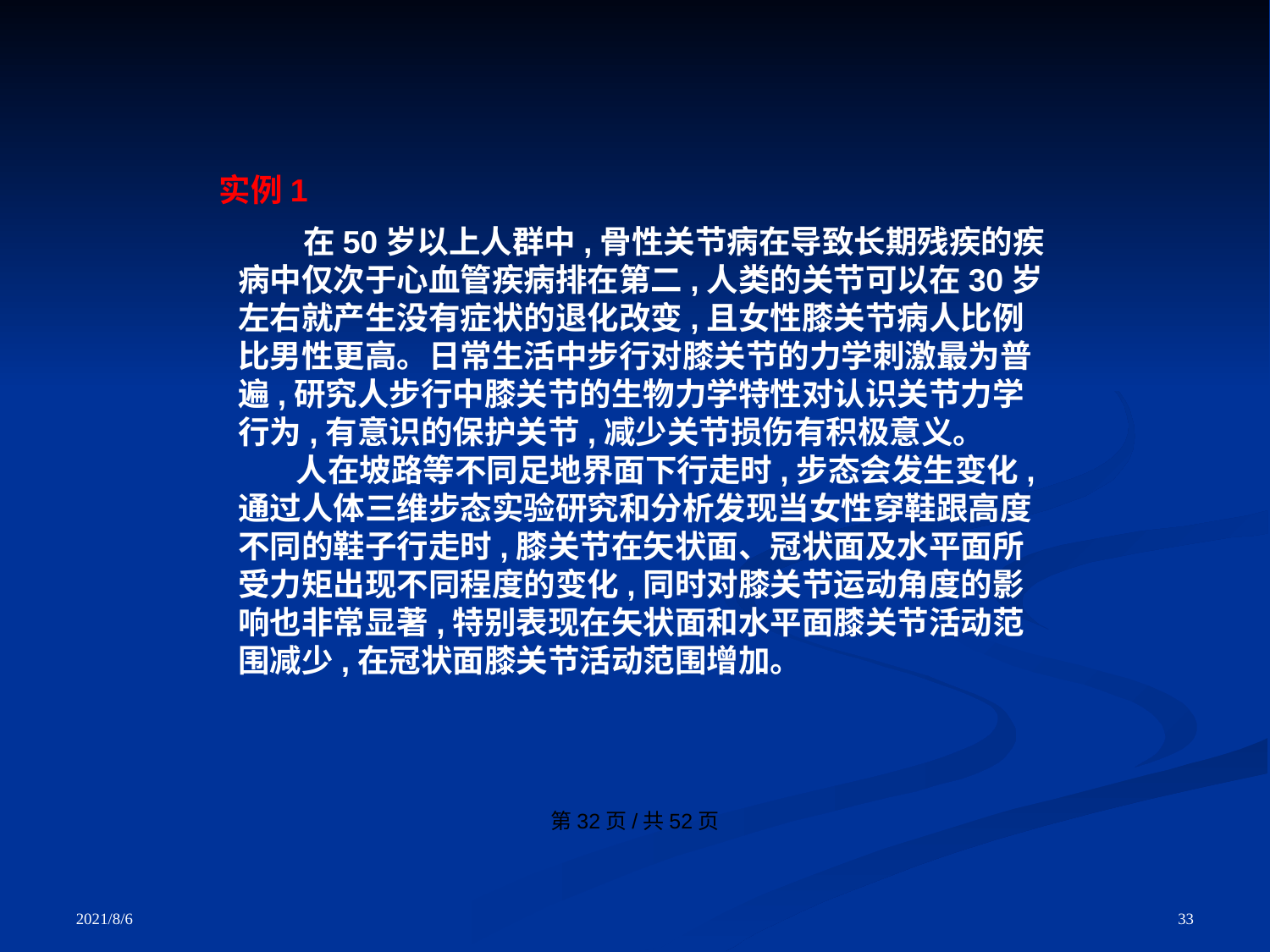

第32页/共52页
实例1
        在50岁以上人群中,骨性关节病在导致长期残疾的疾病中仅次于心血管疾病排在第二,人类的关节可以在30岁左右就产生没有症状的退化改变,且女性膝关节病人比例比男性更高。日常生活中步行对膝关节的力学刺激最为普遍,研究人步行中膝关节的生物力学特性对认识关节力学行为,有意识的保护关节,减少关节损伤有积极意义。
       人在坡路等不同足地界面下行走时,步态会发生变化,通过人体三维步态实验研究和分析发现当女性穿鞋跟高度不同的鞋子行走时,膝关节在矢状面、冠状面及水平面所受力矩出现不同程度的变化,同时对膝关节运动角度的影响也非常显著,特别表现在矢状面和水平面膝关节活动范围减少,在冠状面膝关节活动范围增加。
33
2021/8/6